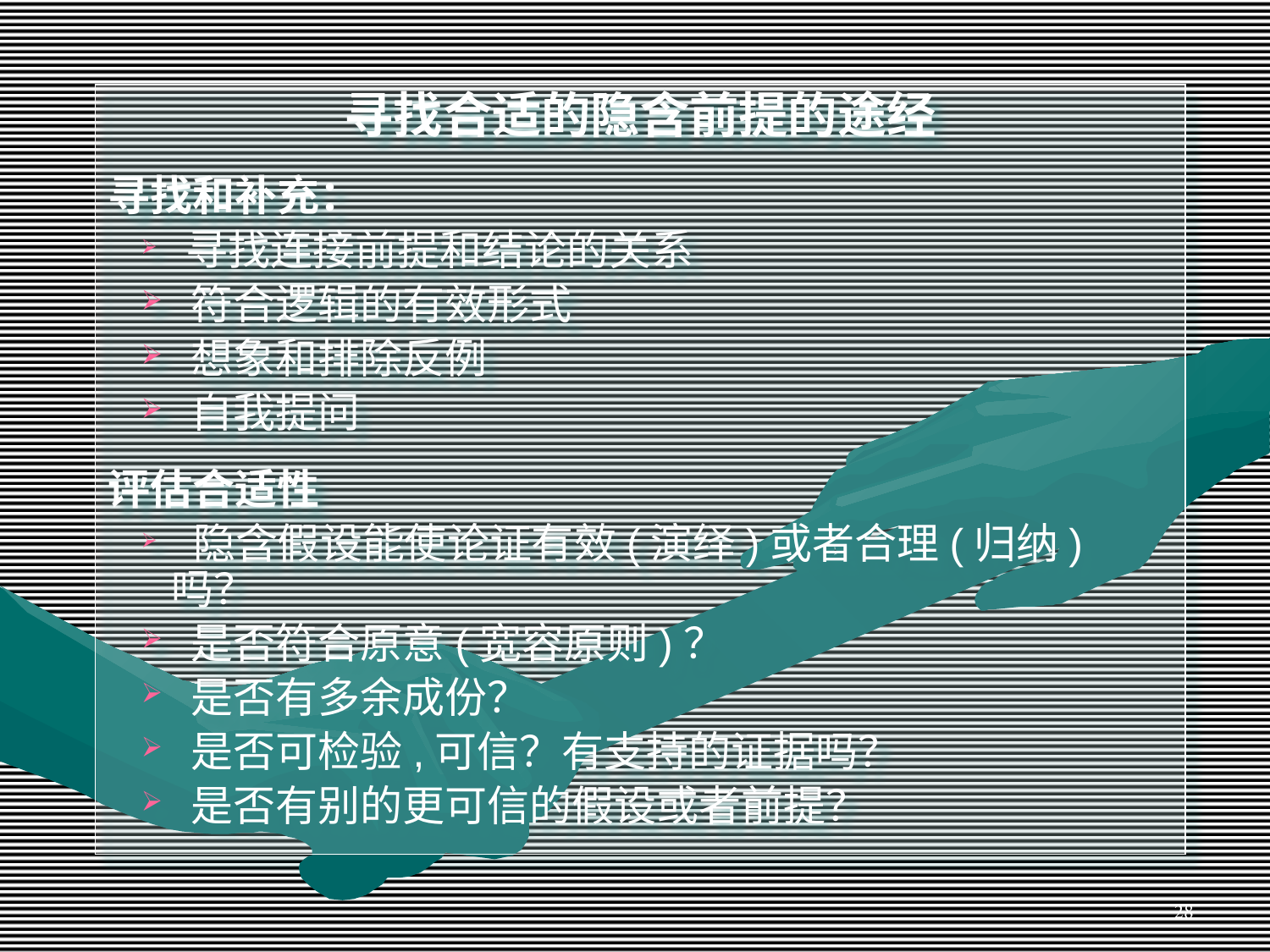

寻找合适的隐含前提的途经

寻找和补充：
 寻找连接前提和结论的关系
 符合逻辑的有效形式
 想象和排除反例
 自我提问

评估合适性
  隐含假设能使论证有效(演绎)或者合理(归纳)吗？
 是否符合原意(宽容原则)？
 是否有多余成份？
 是否可检验,可信？有支持的证据吗？
 是否有别的更可信的假设或者前提？

28